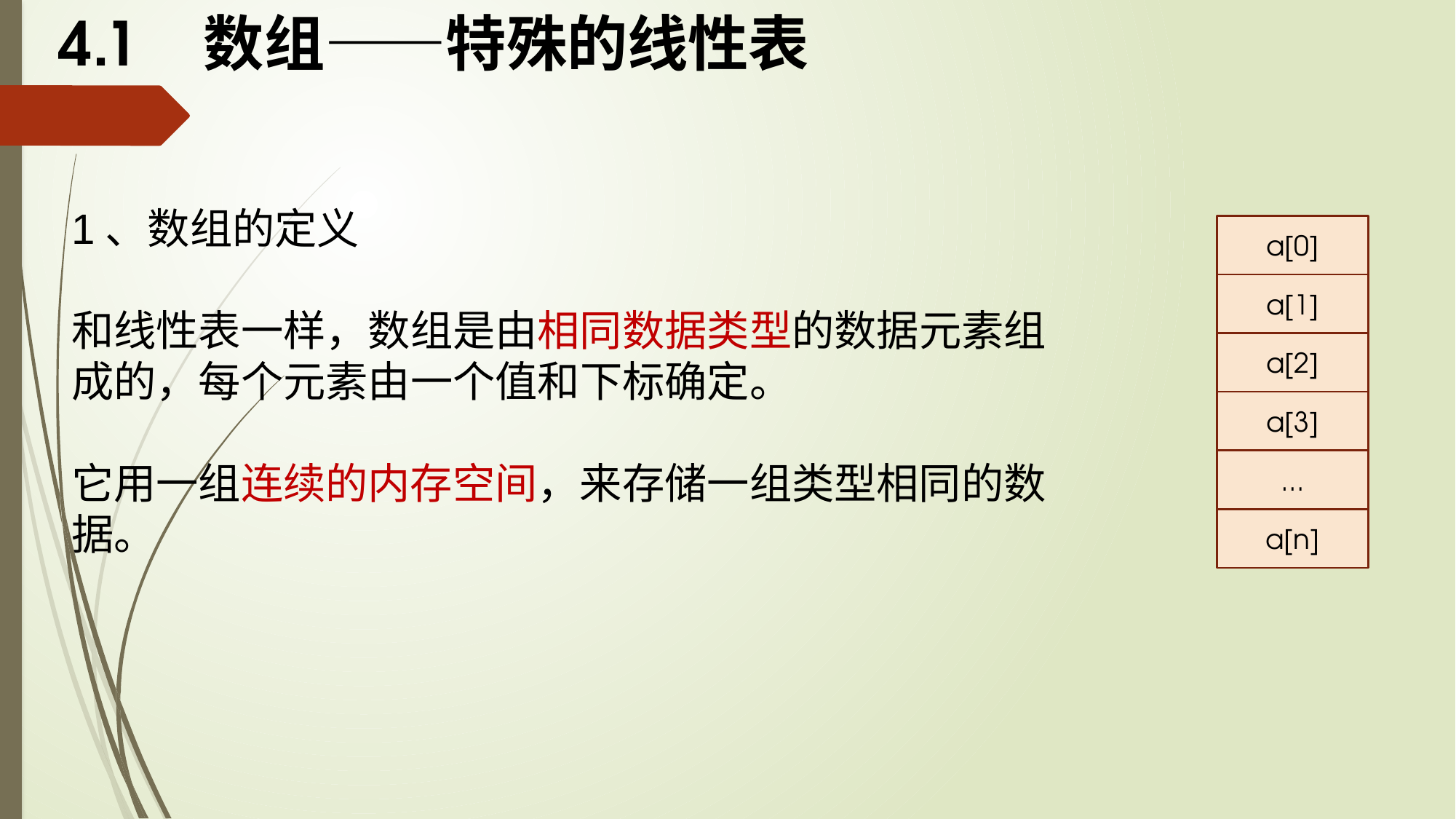

# 4.1   数组——特殊的线性表

1、数组的定义

和线性表一样，数组是由相同数据类型的数据元素组成的，每个元素由一个值和下标确定。

它用一组连续的内存空间，来存储一组类型相同的数据。
a[0]
a[1]
a[2]
a[3]
…
a[n]